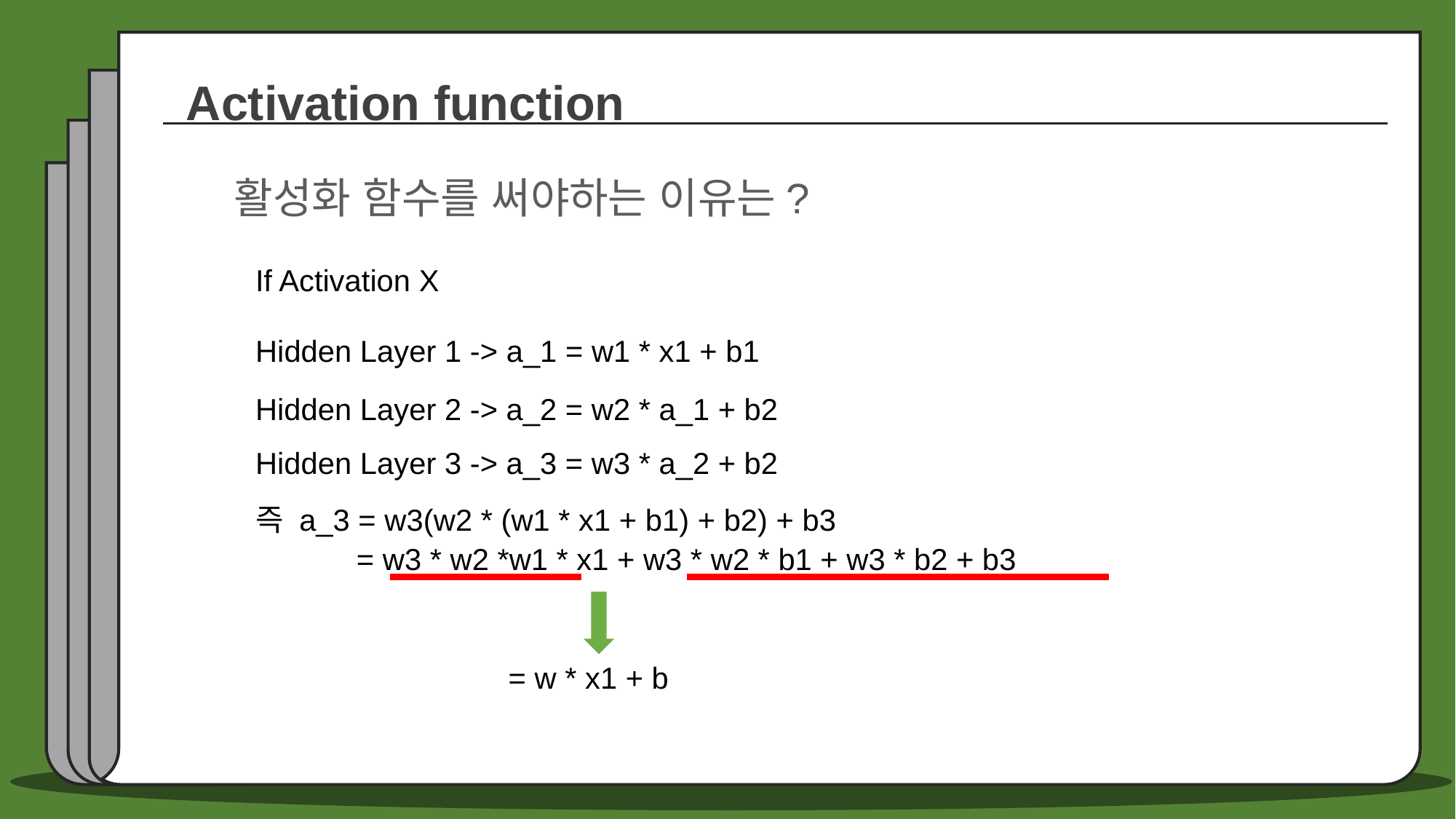

Activation function
활성화 함수를 써야하는 이유는?
If Activation X

Hidden Layer 1 -> a_1 = w1 * x1 + b1
Hidden Layer 2 -> a_2 = w2 * a_1 + b2
Hidden Layer 3 -> a_3 = w3 * a_2 + b2
즉 a_3 = w3(w2 * (w1 * x1 + b1) + b2) + b3
= w3 * w2 *w1 * x1 + w3 * w2 * b1 + w3 * b2 + b3

= w * x1 + b